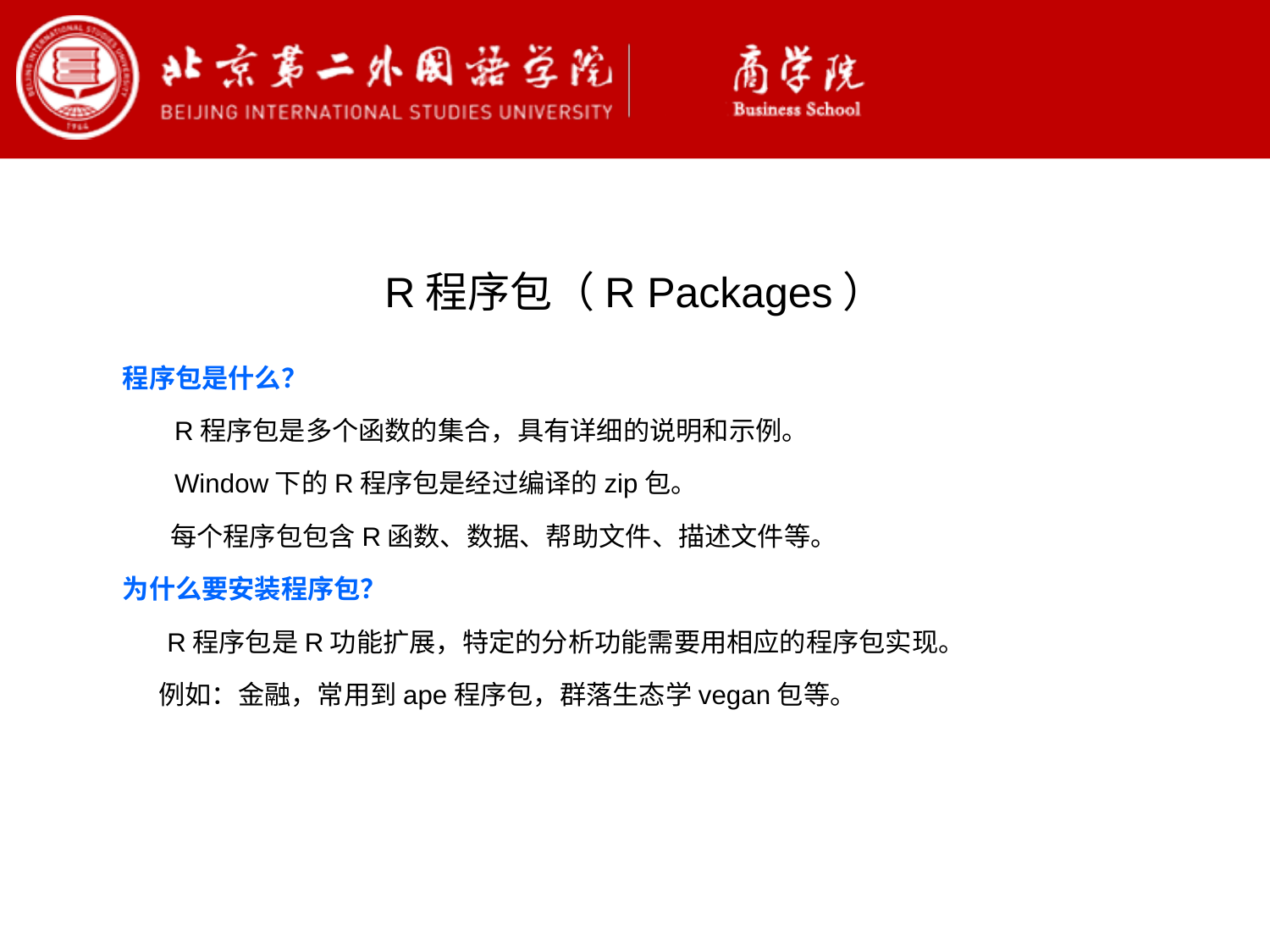

R程序包（R Packages）
程序包是什么？
       R程序包是多个函数的集合，具有详细的说明和示例。
       Window下的R程序包是经过编译的zip包。
       每个程序包包含R函数、数据、帮助文件、描述文件等。
为什么要安装程序包？
      R程序包是R功能扩展，特定的分析功能需要用相应的程序包实现。
     例如：金融，常用到ape程序包，群落生态学vegan包等。